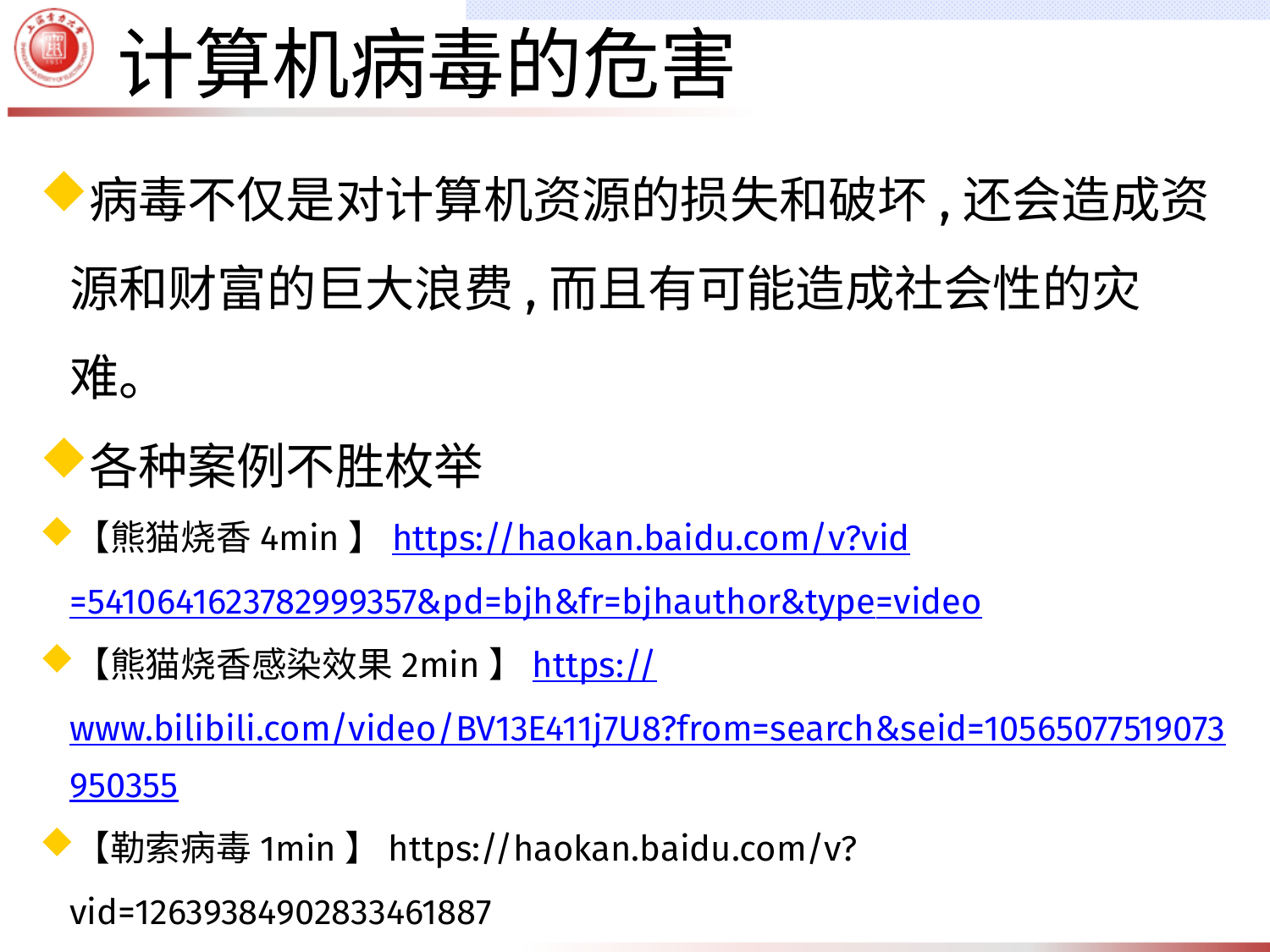

计算机病毒的危害
病毒不仅是对计算机资源的损失和破坏,还会造成资源和财富的巨大浪费,而且有可能造成社会性的灾难。
各种案例不胜枚举
【熊猫烧香4min】https://haokan.baidu.com/v?vid=5410641623782999357&pd=bjh&fr=bjhauthor&type=video
【熊猫烧香感染效果2min】https://www.bilibili.com/video/BV13E411j7U8?from=search&seid=10565077519073950355
【勒索病毒1min】https://haokan.baidu.com/v?vid=12639384902833461887